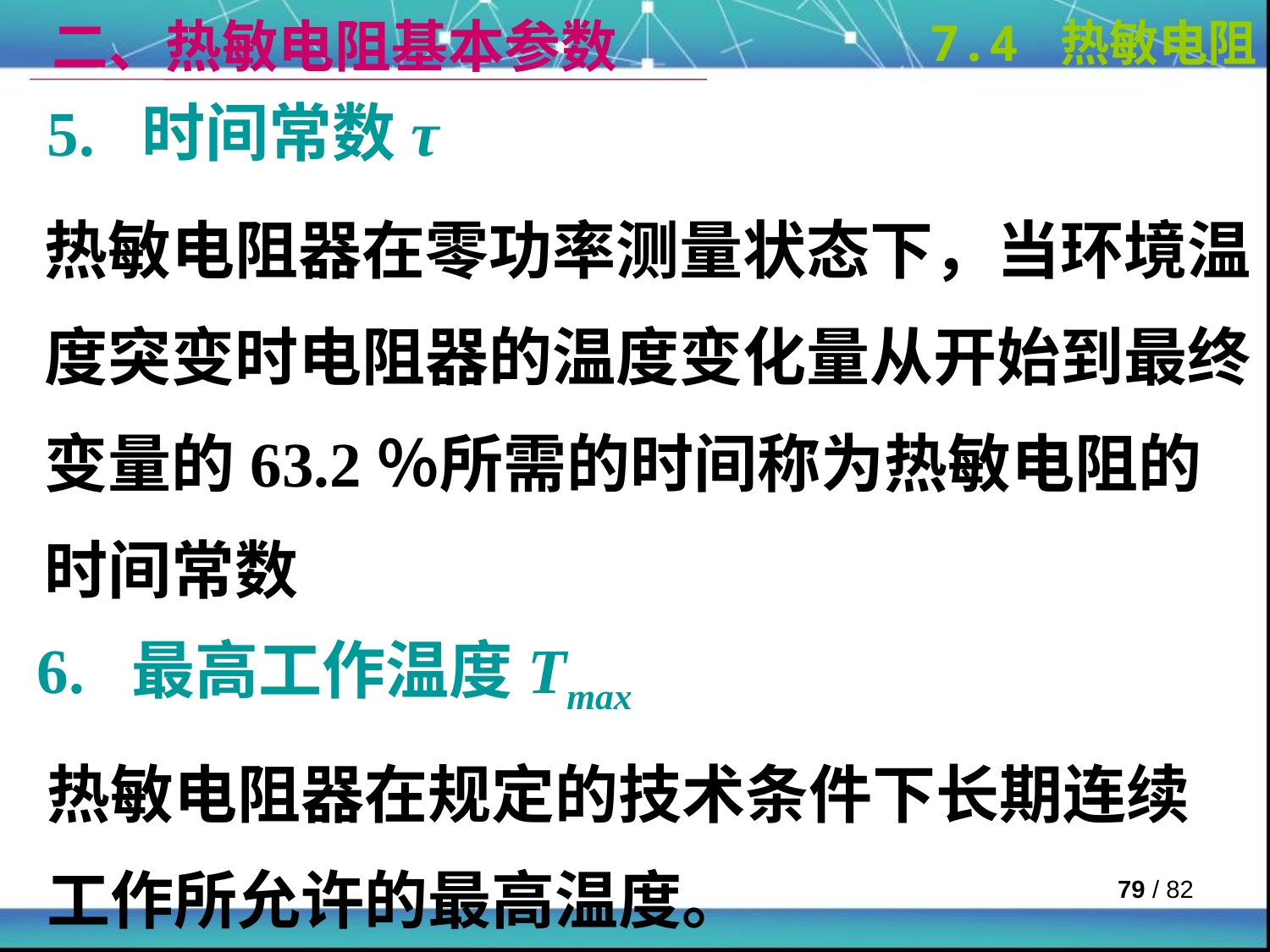

二、热敏电阻基本参数
7.4 热敏电阻

5.  时间常数τ
热敏电阻器在零功率测量状态下，当环境温度突变时电阻器的温度变化量从开始到最终变量的63.2％所需的时间称为热敏电阻的时间常数
6.  最高工作温度Tmax
热敏电阻器在规定的技术条件下长期连续工作所允许的最高温度。
79 / 82